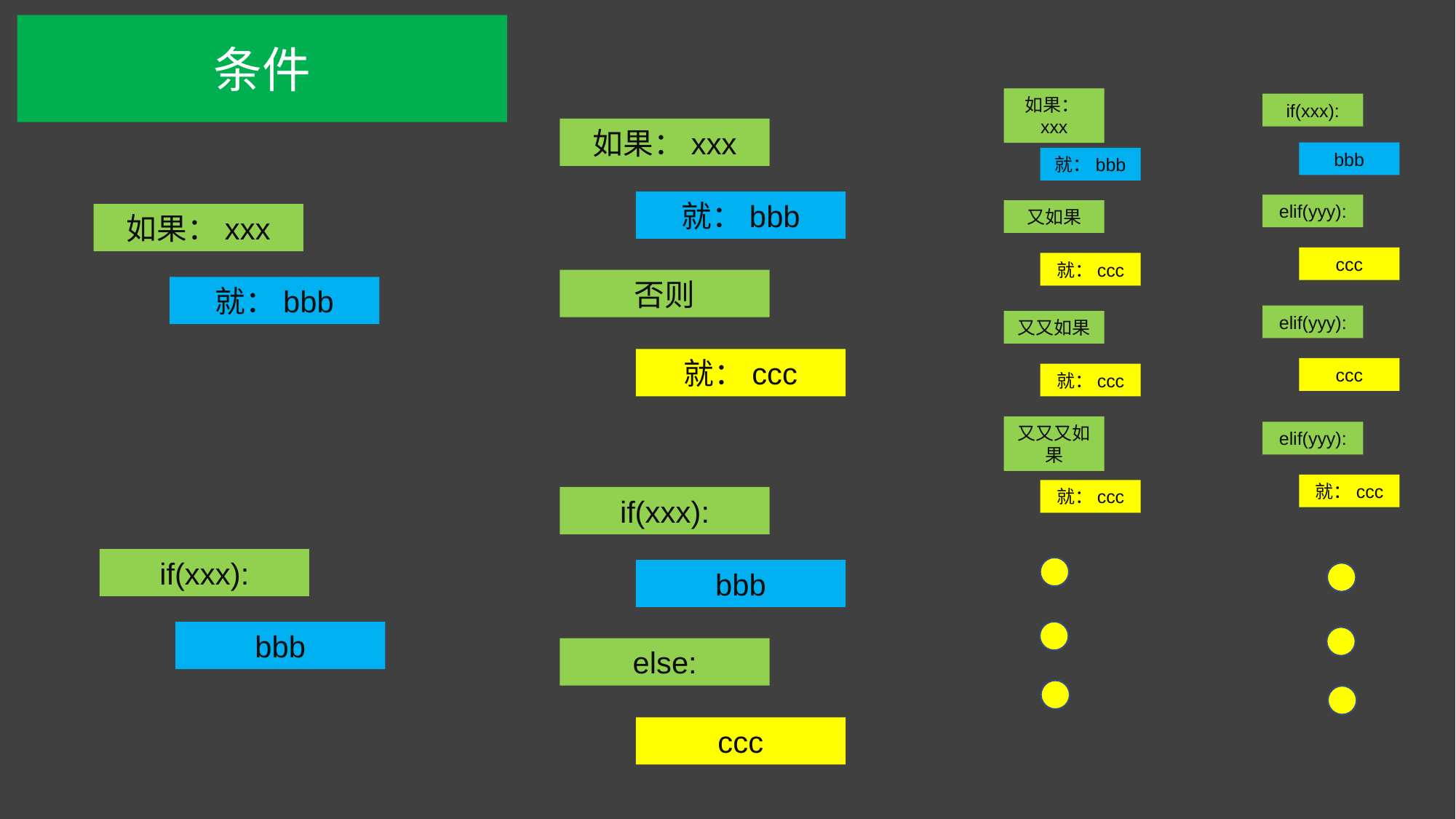

条件
如果：xxx
就：bbb
又如果
就：ccc
又又如果
就：ccc
又又又如果
就：ccc
if(xxx):
bbb
elif(yyy):
ccc
elif(yyy):
ccc
elif(yyy):
就：ccc
如果：xxx
就：bbb
否则
就：ccc
如果：xxx
就：bbb
if(xxx):
bbb
else:
ccc
if(xxx):
bbb